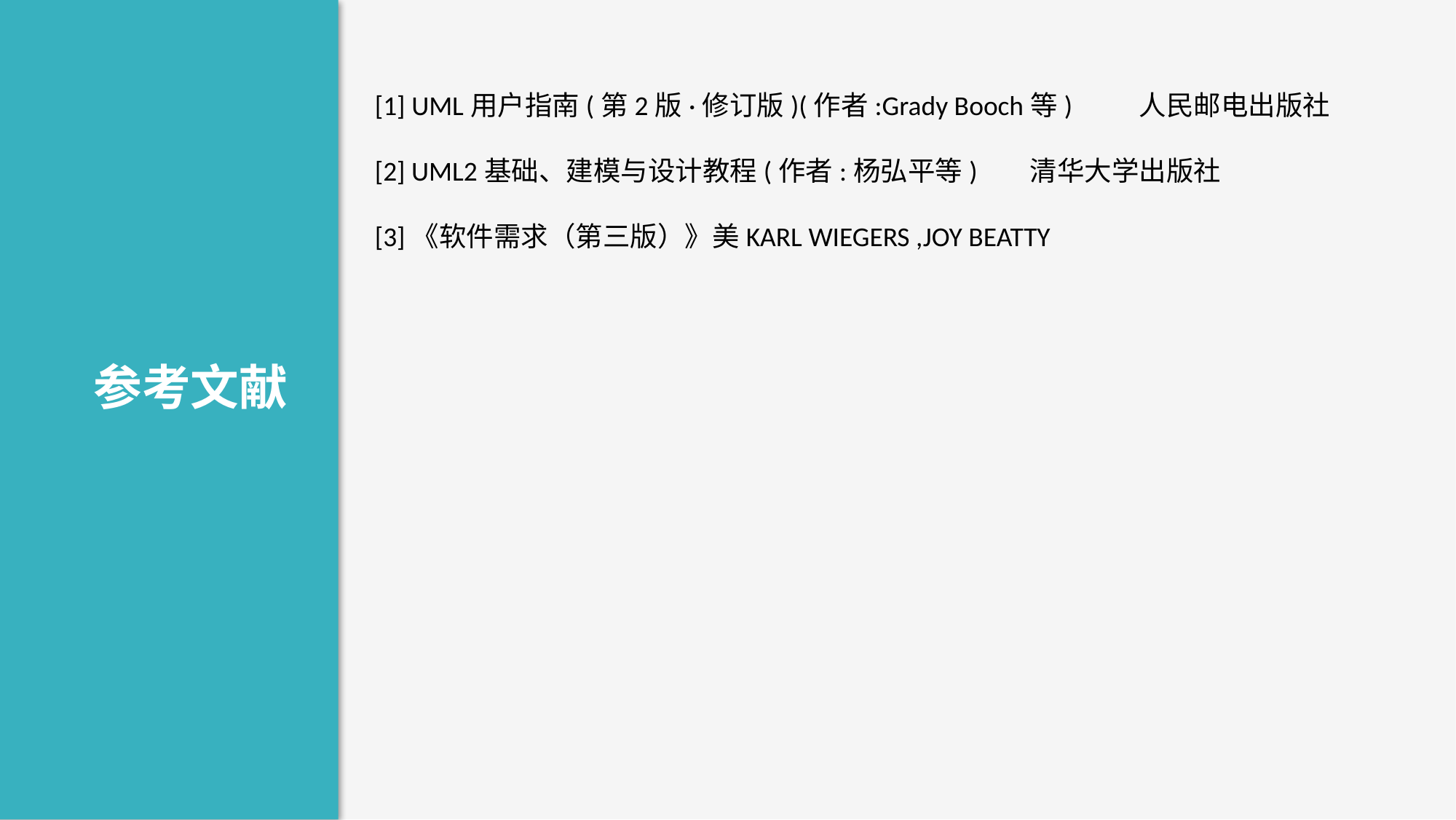

[1] UML用户指南(第2版·修订版)(作者:Grady Booch等)	人民邮电出版社

[2] UML2基础、建模与设计教程(作者:杨弘平等)	清华大学出版社

[3]《软件需求（第三版）》美KARL WIEGERS ,JOY BEATTY

参考文献